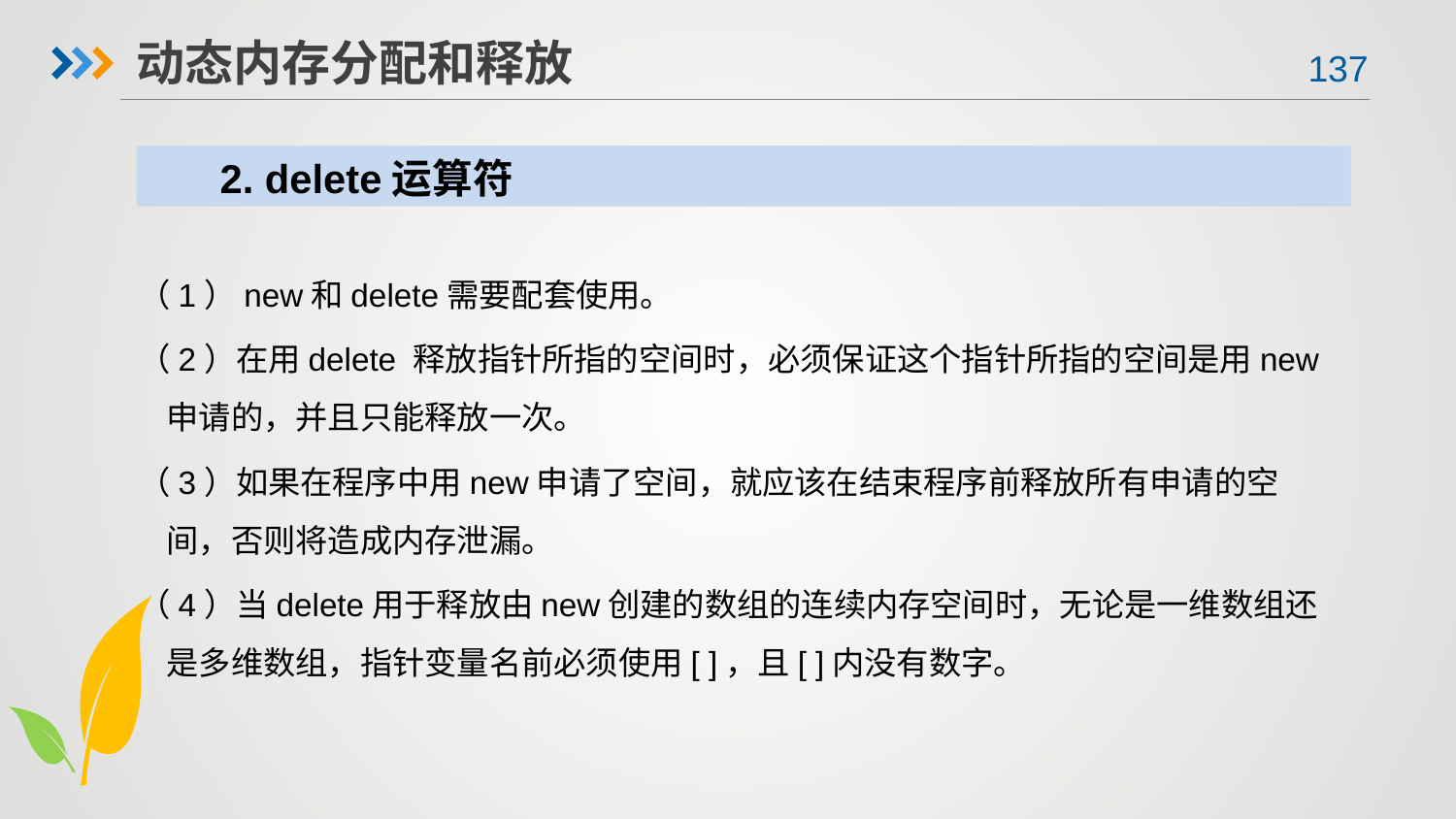

动态内存分配和释放

2. delete运算符
 （1）new和delete需要配套使用。
 （2）在用delete 释放指针所指的空间时，必须保证这个指针所指的空间是用new申请的，并且只能释放一次。
 （3）如果在程序中用new申请了空间，就应该在结束程序前释放所有申请的空间，否则将造成内存泄漏。
 （4）当delete用于释放由new创建的数组的连续内存空间时，无论是一维数组还是多维数组，指针变量名前必须使用[ ]，且[ ]内没有数字。